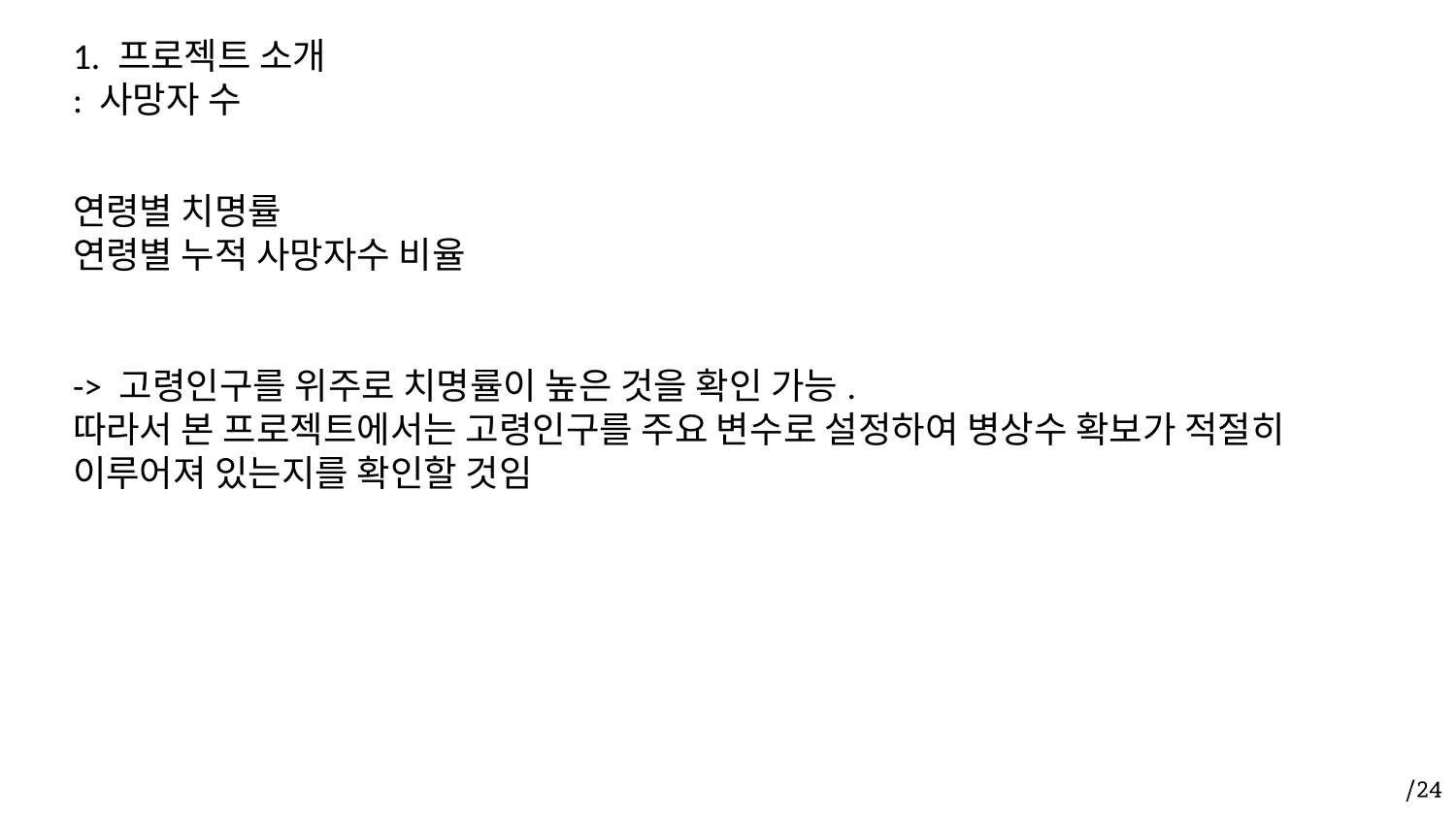

# 1. 프로젝트 소개 : 사망자 수
연령별 치명률
연령별 누적 사망자수 비율

-> 고령인구를 위주로 치명률이 높은 것을 확인 가능.
따라서 본 프로젝트에서는 고령인구를 주요 변수로 설정하여 병상수 확보가 적절히 이루어져 있는지를 확인할 것임